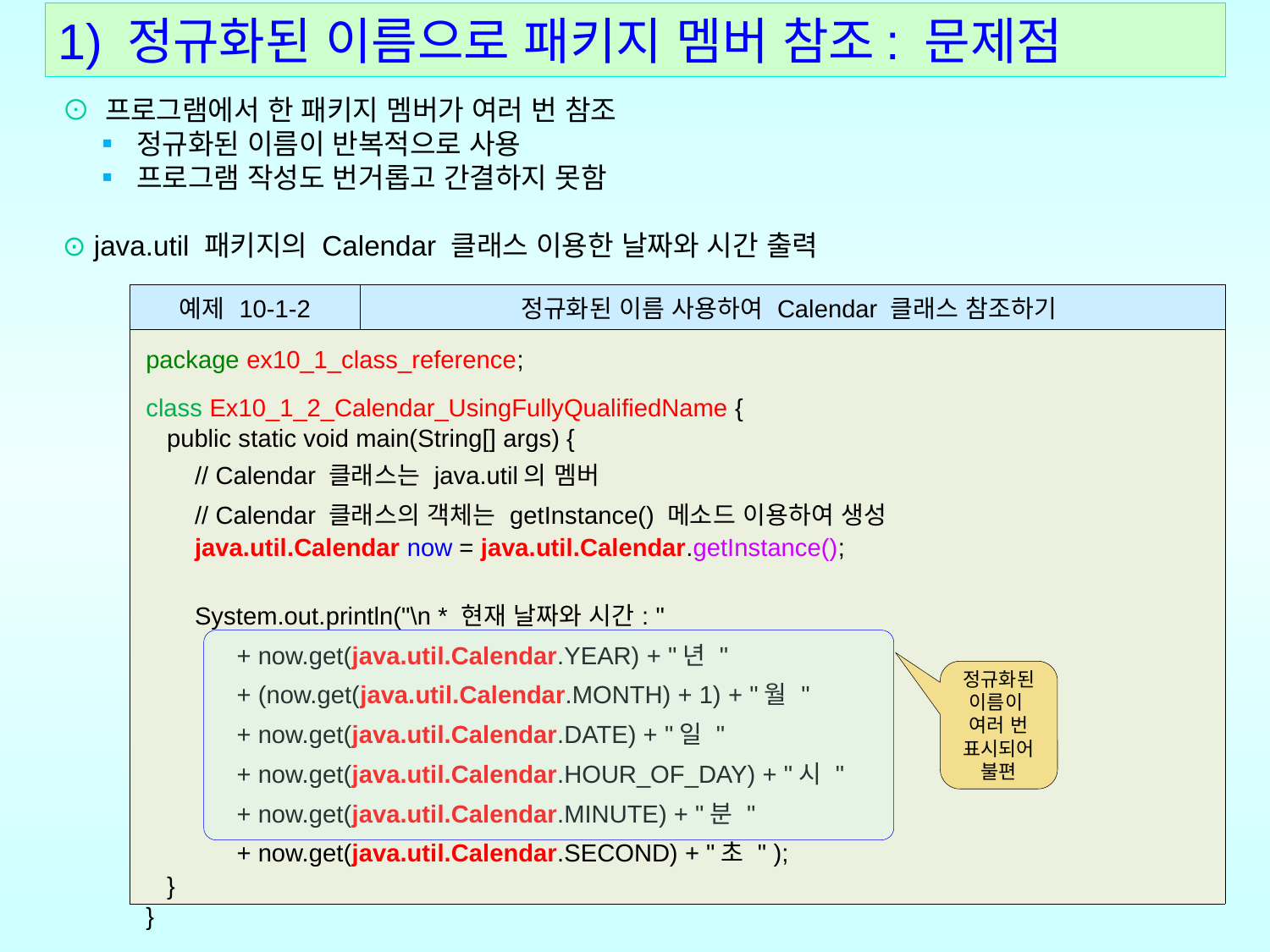

# 1) 정규화된 이름으로 패키지 멤버 참조: 문제점
⊙ 프로그램에서 한 패키지 멤버가 여러 번 참조
    ▪ 정규화된 이름이 반복적으로 사용
    ▪ 프로그램 작성도 번거롭고 간결하지 못함

⊙ java.util 패키지의 Calendar 클래스 이용한 날짜와 시간 출력
| 예제 10-1-2 | 정규화된 이름 사용하여 Calendar 클래스 참조하기 |
| --- | --- |
| package ex10\_1\_class\_reference; class Ex10\_1\_2\_Calendar\_UsingFullyQualifiedName { public static void main(String[] args) { // Calendar 클래스는 java.util의 멤버 // Calendar 클래스의 객체는 getInstance() 메소드 이용하여 생성 java.util.Calendar now = java.util.Calendar.getInstance(); System.out.println("\n \* 현재 날짜와 시간: " + now.get(java.util.Calendar.YEAR) + "년 " + (now.get(java.util.Calendar.MONTH) + 1) + "월 " + now.get(java.util.Calendar.DATE) + "일 " + now.get(java.util.Calendar.HOUR\_OF\_DAY) + "시 " + now.get(java.util.Calendar.MINUTE) + "분 " + now.get(java.util.Calendar.SECOND) + "초 " ); } } |  |

정규화된
이름이
여러 번 표시되어 불편
| \* 현재 날짜와 시간: 2018년 7월 31일 17시 10분 37초 |
| --- |